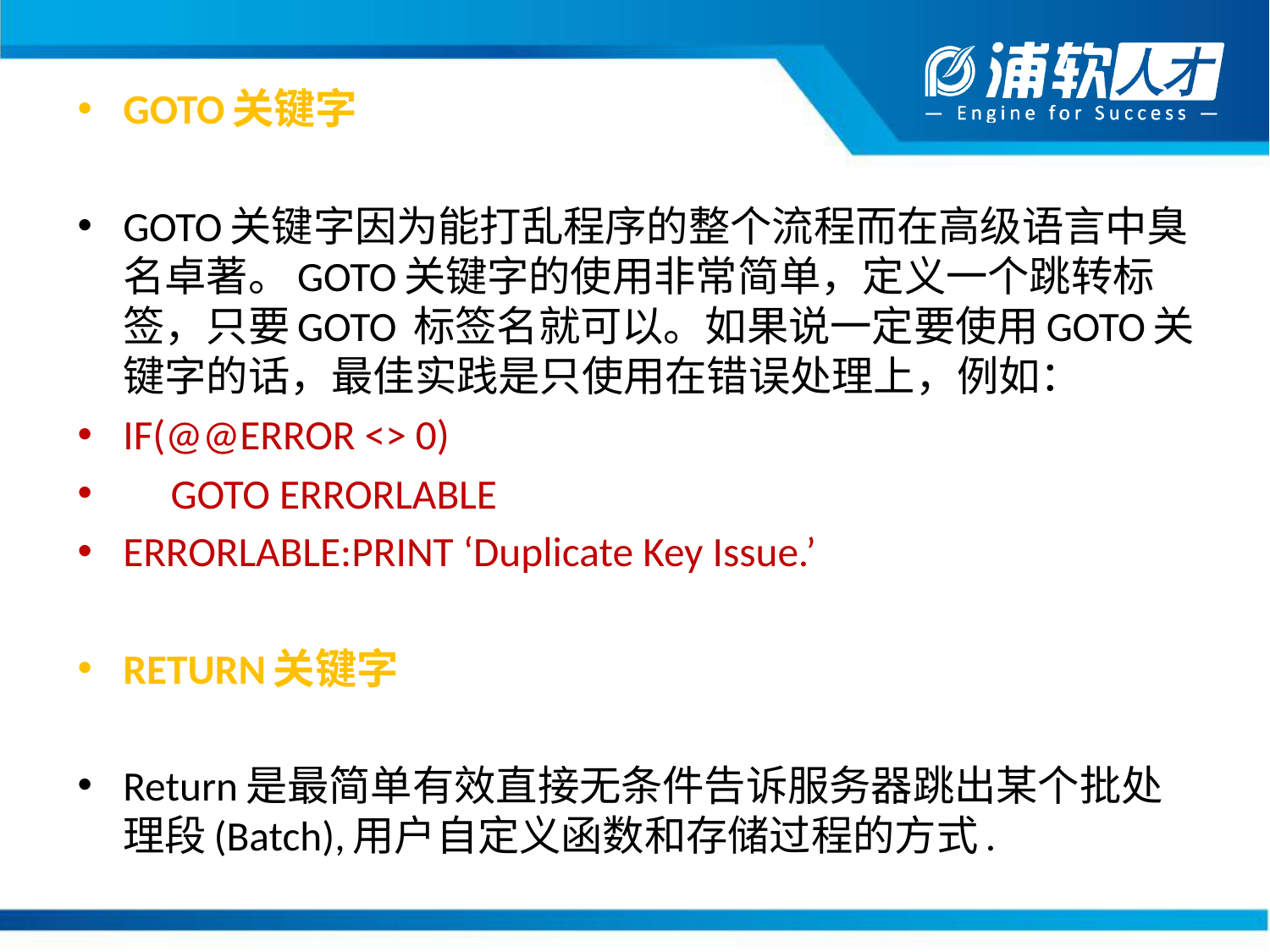

GOTO关键字

GOTO关键字因为能打乱程序的整个流程而在高级语言中臭名卓著。GOTO关键字的使用非常简单，定义一个跳转标签，只要GOTO 标签名就可以。如果说一定要使用GOTO关键字的话，最佳实践是只使用在错误处理上，例如：
IF(@@ERROR <> 0)
     GOTO ERRORLABLE
ERRORLABLE:PRINT ‘Duplicate Key Issue.’

RETURN关键字

Return是最简单有效直接无条件告诉服务器跳出某个批处理段(Batch),用户自定义函数和存储过程的方式.